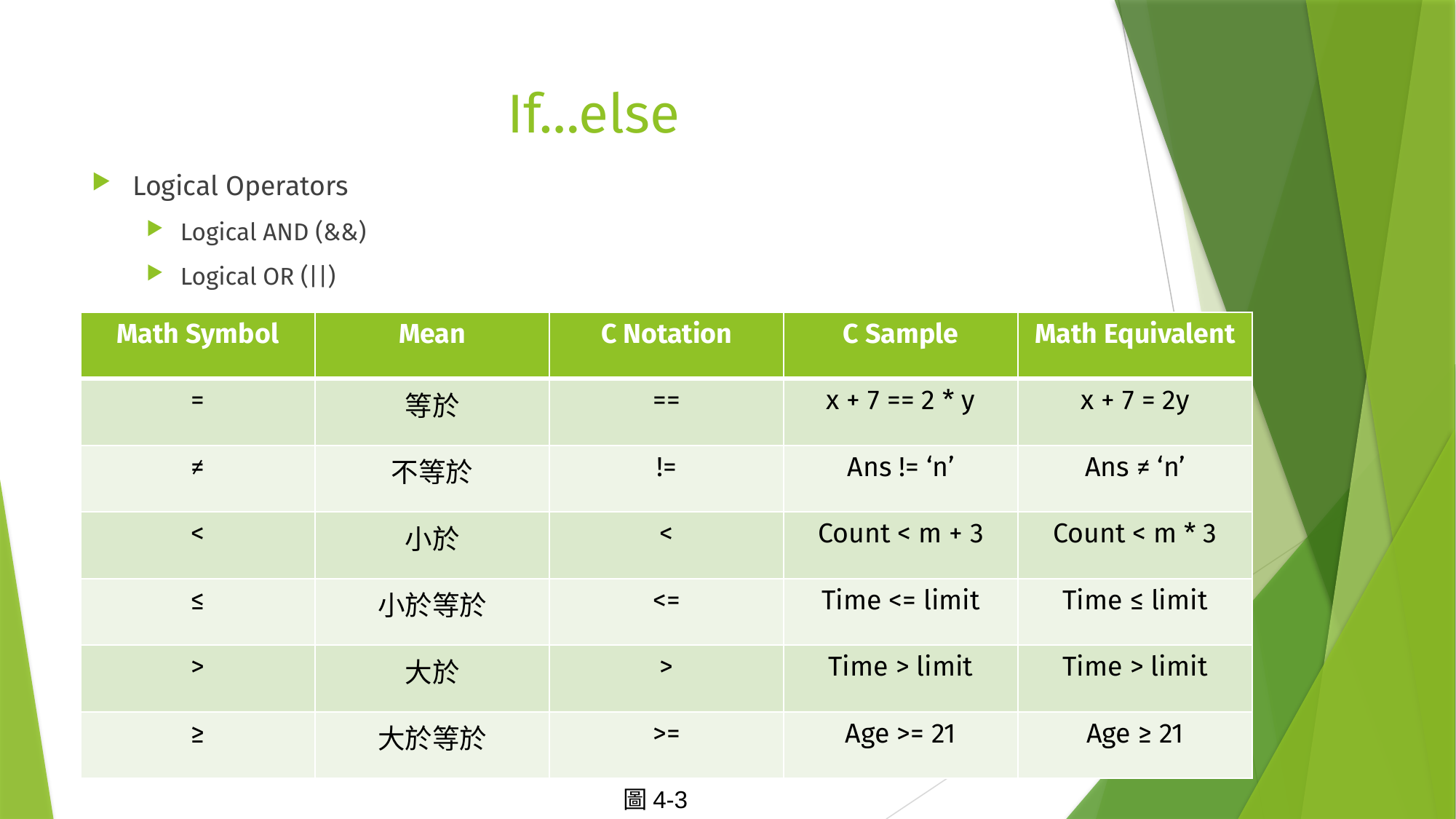

# If…else
Logical Operators
Logical AND (&&)
Logical OR (||)

| Math Symbol | Mean | C Notation | C Sample | Math Equivalent |
| --- | --- | --- | --- | --- |
| = | 等於 | == | x + 7 == 2 \* y | x + 7 = 2y |
| ≠ | 不等於 | != | Ans != ‘n’ | Ans ≠ ‘n’ |
| < | 小於 | < | Count < m + 3 | Count < m \* 3 |
| ≤ | 小於等於 | <= | Time <= limit | Time ≤ limit |
| > | 大於 | > | Time > limit | Time > limit |
| ≥ | 大於等於 | >= | Age >= 21 | Age ≥ 21 |
圖4-3